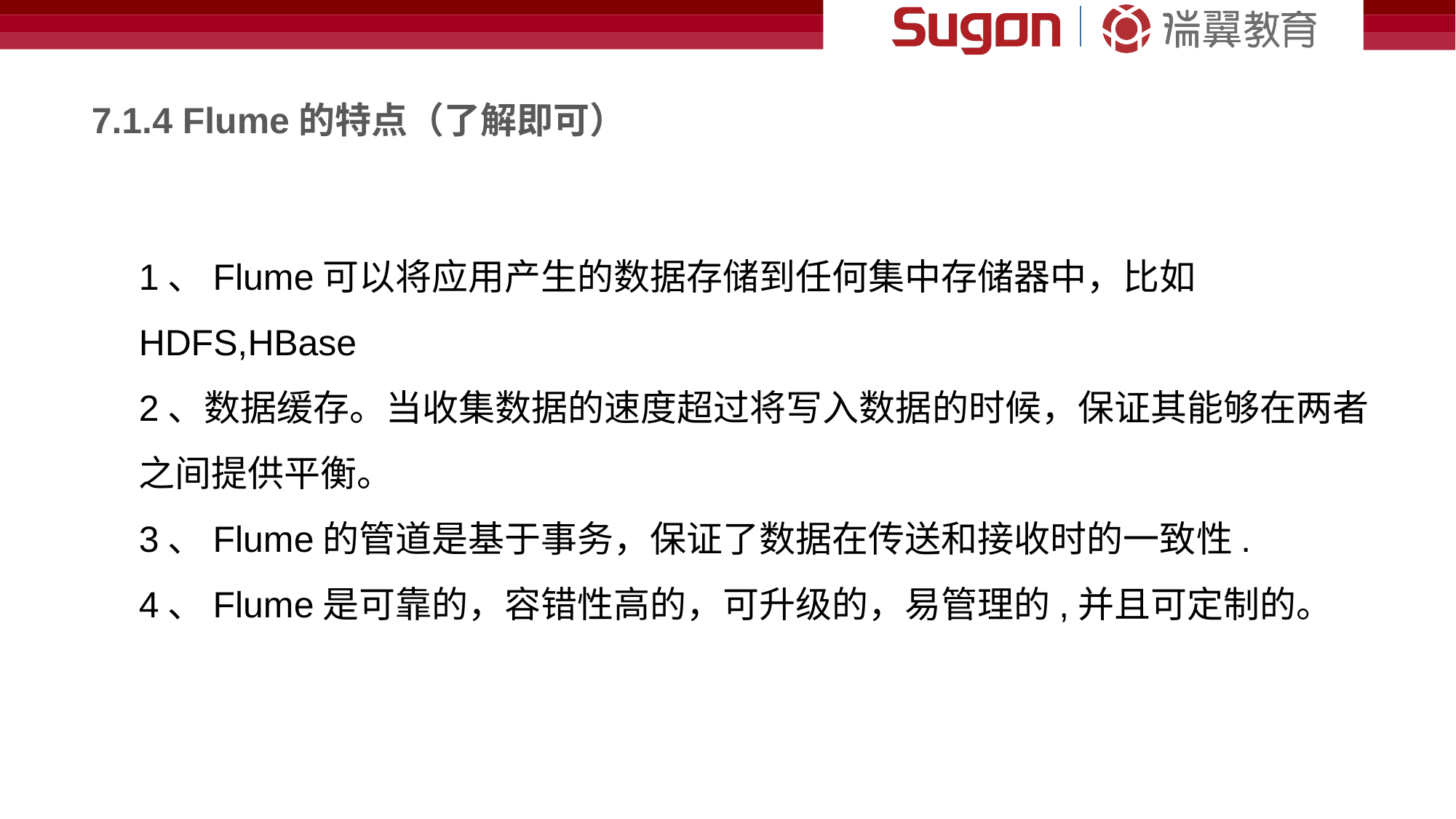

7.1.4 Flume的特点（了解即可）
1、Flume可以将应用产生的数据存储到任何集中存储器中，比如HDFS,HBase
2、数据缓存。当收集数据的速度超过将写入数据的时候，保证其能够在两者之间提供平衡。
3、Flume的管道是基于事务，保证了数据在传送和接收时的一致性.
4、Flume是可靠的，容错性高的，可升级的，易管理的,并且可定制的。